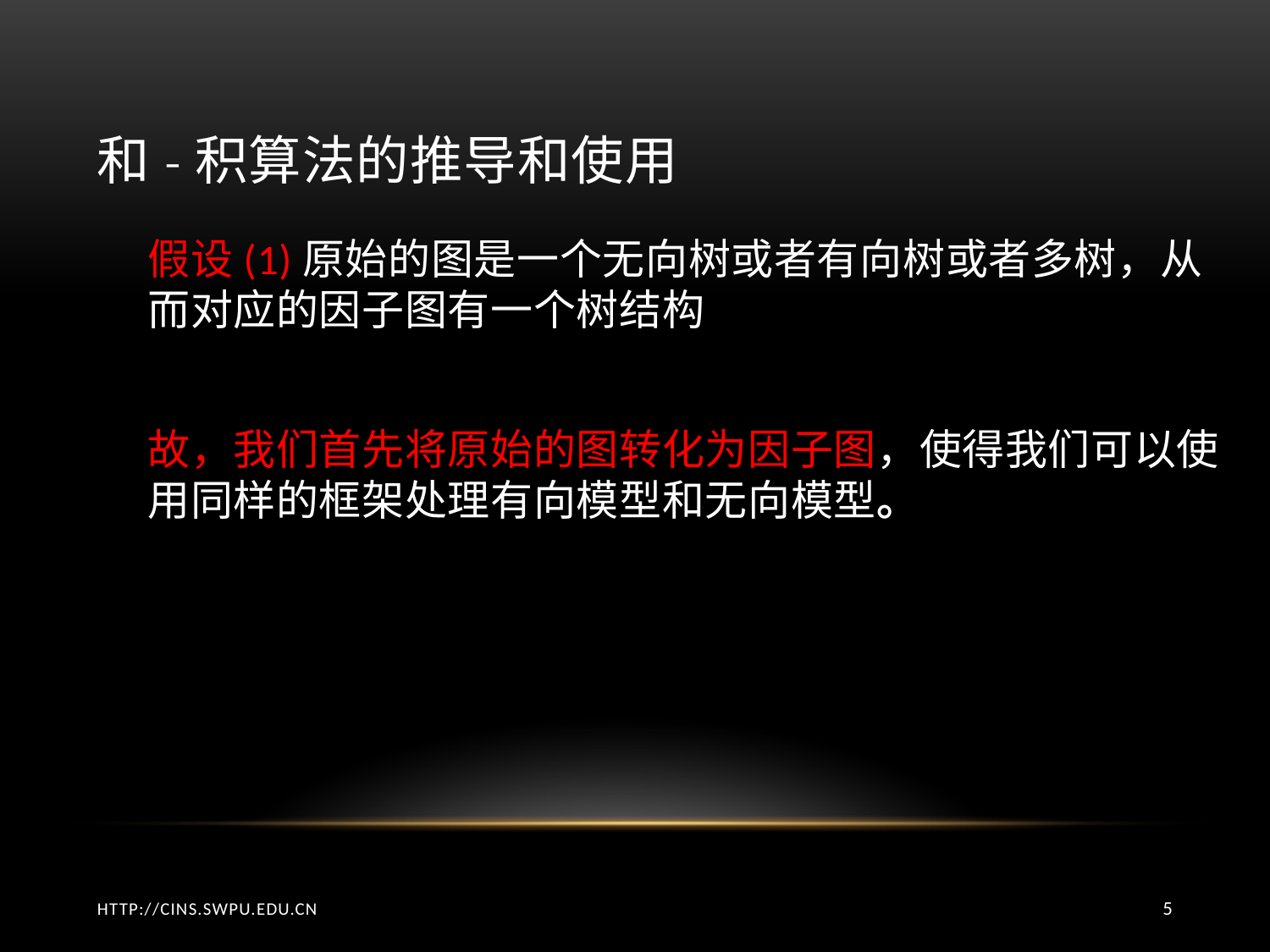

# 和-积算法的推导和使⽤
假设(1)原始的图是⼀个⽆向树或者有向树或者多树，从⽽对应的因⼦图有⼀个树结构

故，我们首先将原始的图转化为因⼦图，使得我们可以使⽤同样的框架处理有向模型和⽆向模型。
http://cins.swpu.edu.cn
5